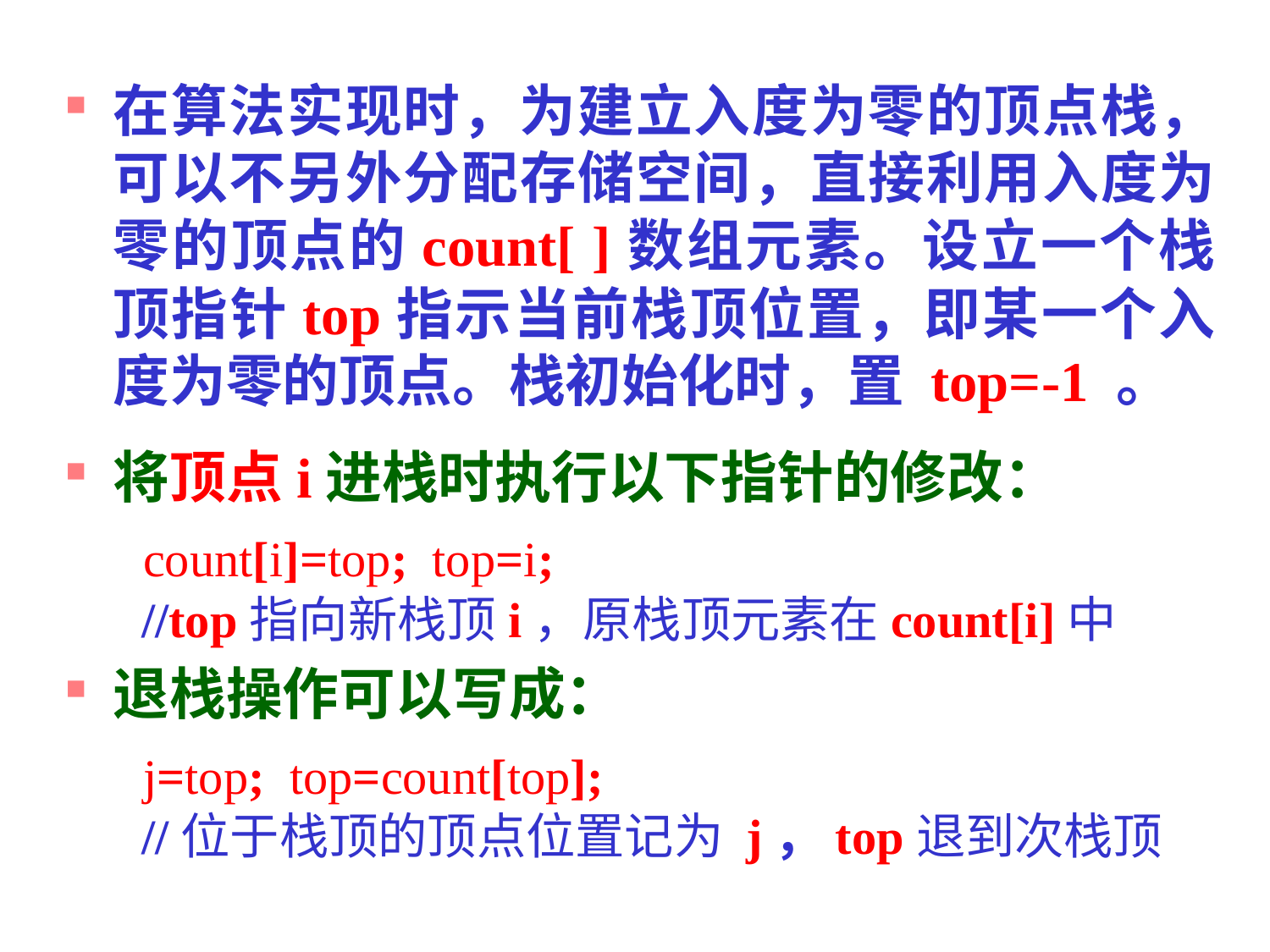

在算法实现时，为建立入度为零的顶点栈，可以不另外分配存储空间，直接利用入度为零的顶点的count[ ]数组元素。设立一个栈顶指针top指示当前栈顶位置，即某一个入度为零的顶点。栈初始化时，置 top=-1 。
将顶点i进栈时执行以下指针的修改：
 count[i]=top;  top=i;
 //top指向新栈顶i，原栈顶元素在count[i]中
退栈操作可以写成：
 j=top;  top=count[top];
 //位于栈顶的顶点位置记为 j，top退到次栈顶
185